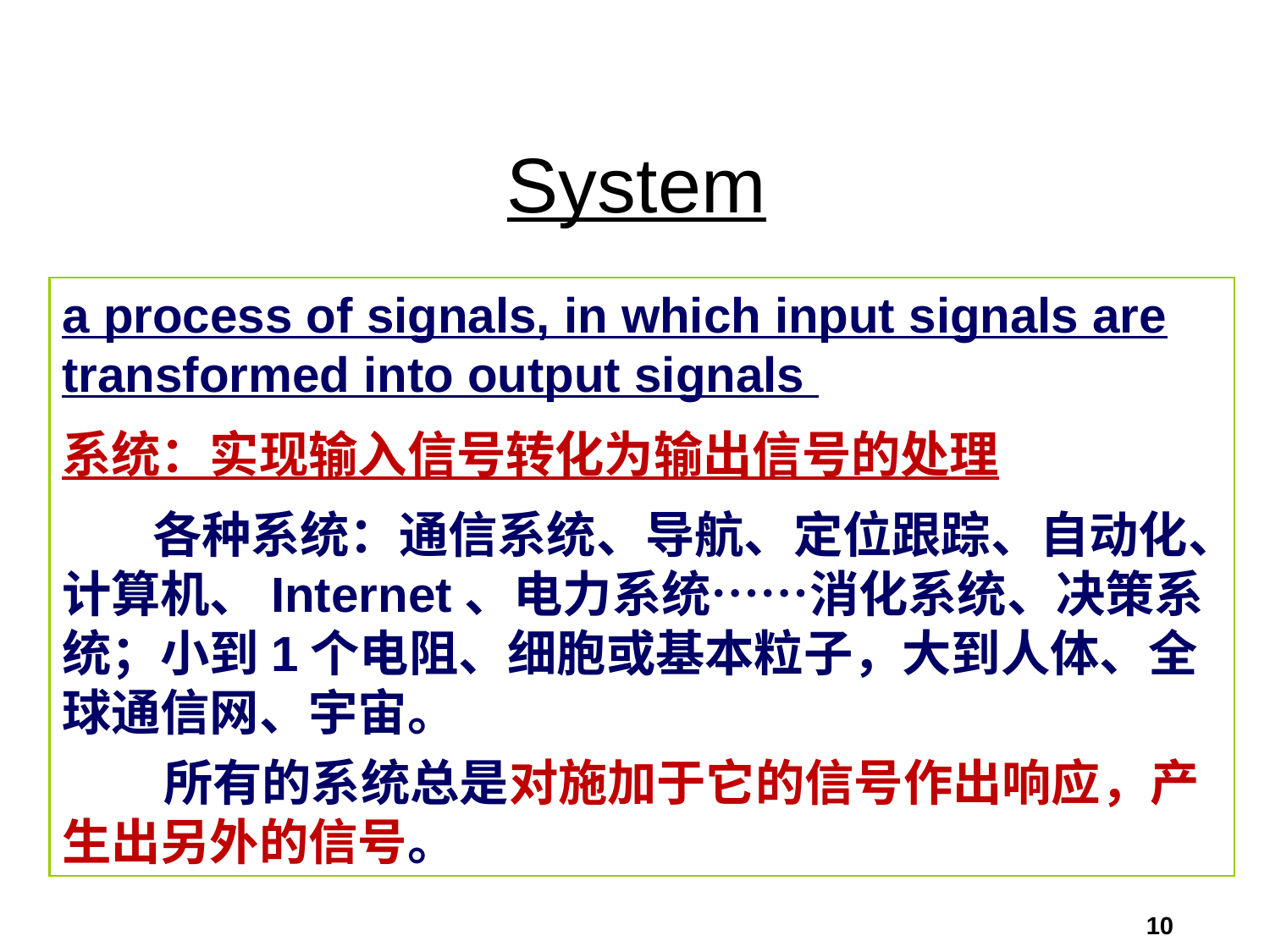

# System
a process of signals, in which input signals are transformed into output signals
系统：实现输入信号转化为输出信号的处理
       各种系统：通信系统、导航、定位跟踪、自动化、计算机、Internet、电力系统……消化系统、决策系统；小到1个电阻、细胞或基本粒子，大到人体、全球通信网、宇宙。
        所有的系统总是对施加于它的信号作出响应，产生出另外的信号。
10
10